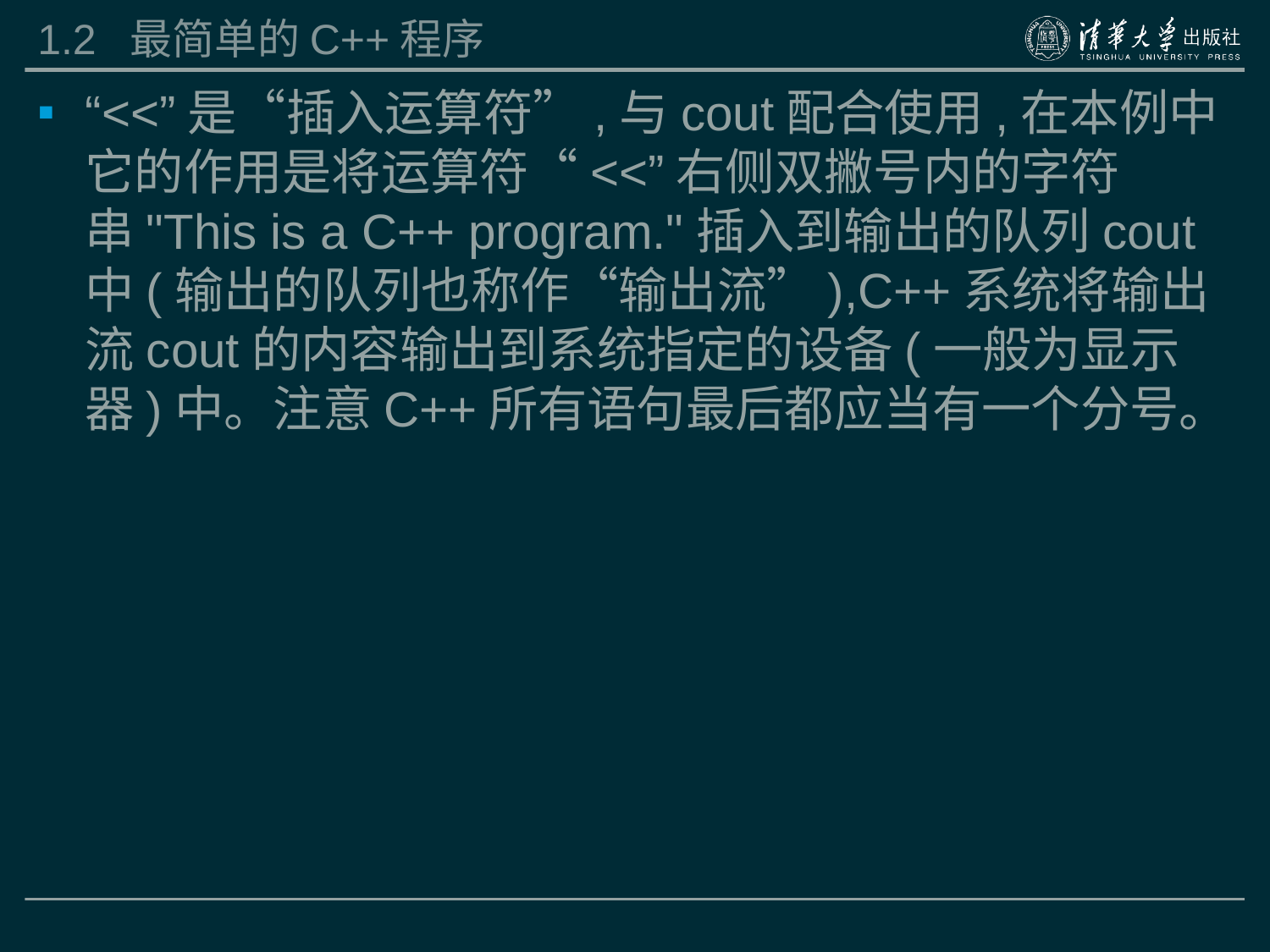

# 1.2  最简单的C++程序
“<<”是“插入运算符”,与cout配合使用,在本例中它的作用是将运算符“<<”右侧双撇号内的字符串"This is a C++ program."插入到输出的队列cout中(输出的队列也称作“输出流”),C++系统将输出流cout的内容输出到系统指定的设备(一般为显示器)中。注意C++所有语句最后都应当有一个分号。